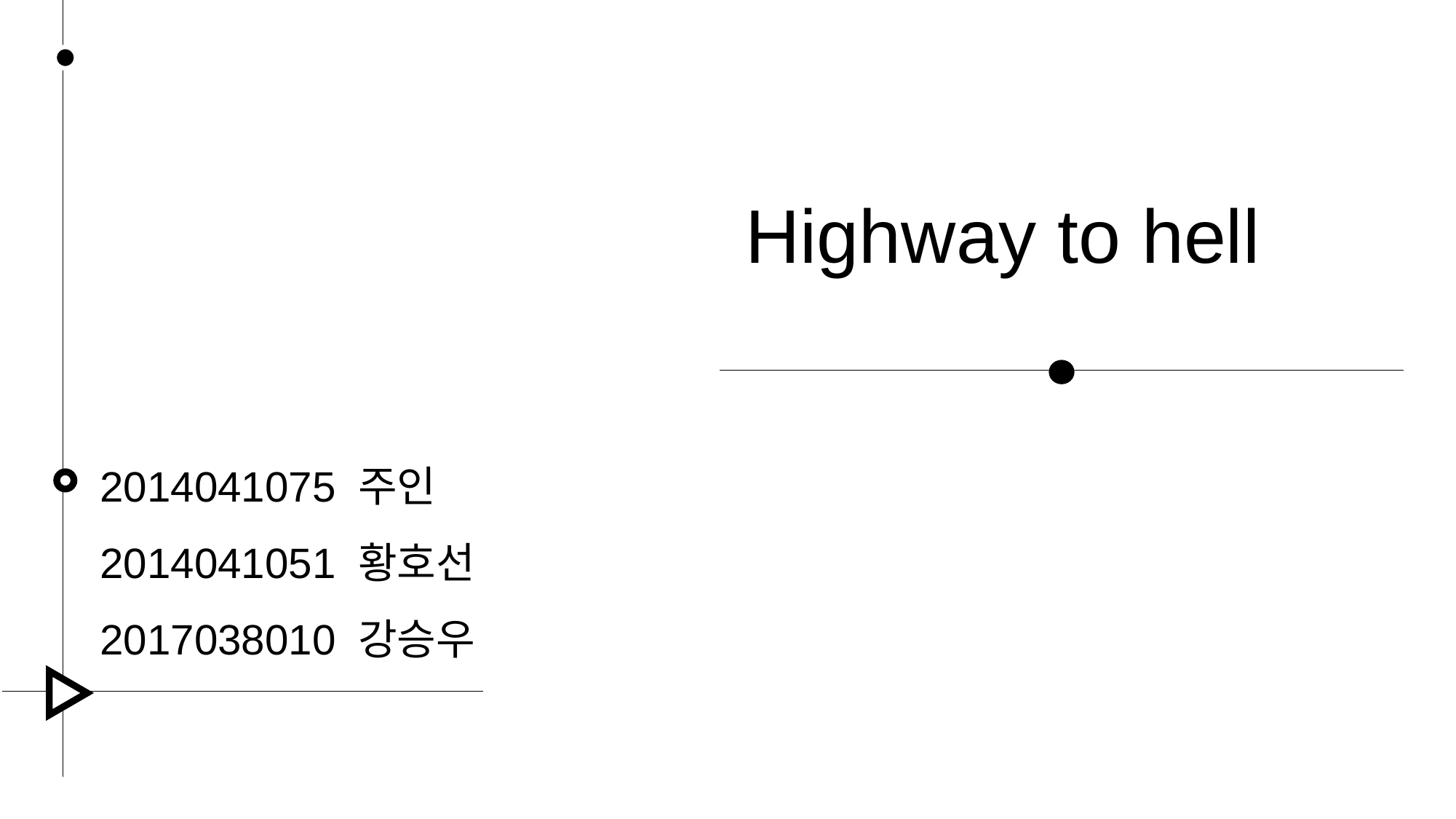

Highway to hell

2014041075 주인
2014041051 황호선
2017038010 강승우